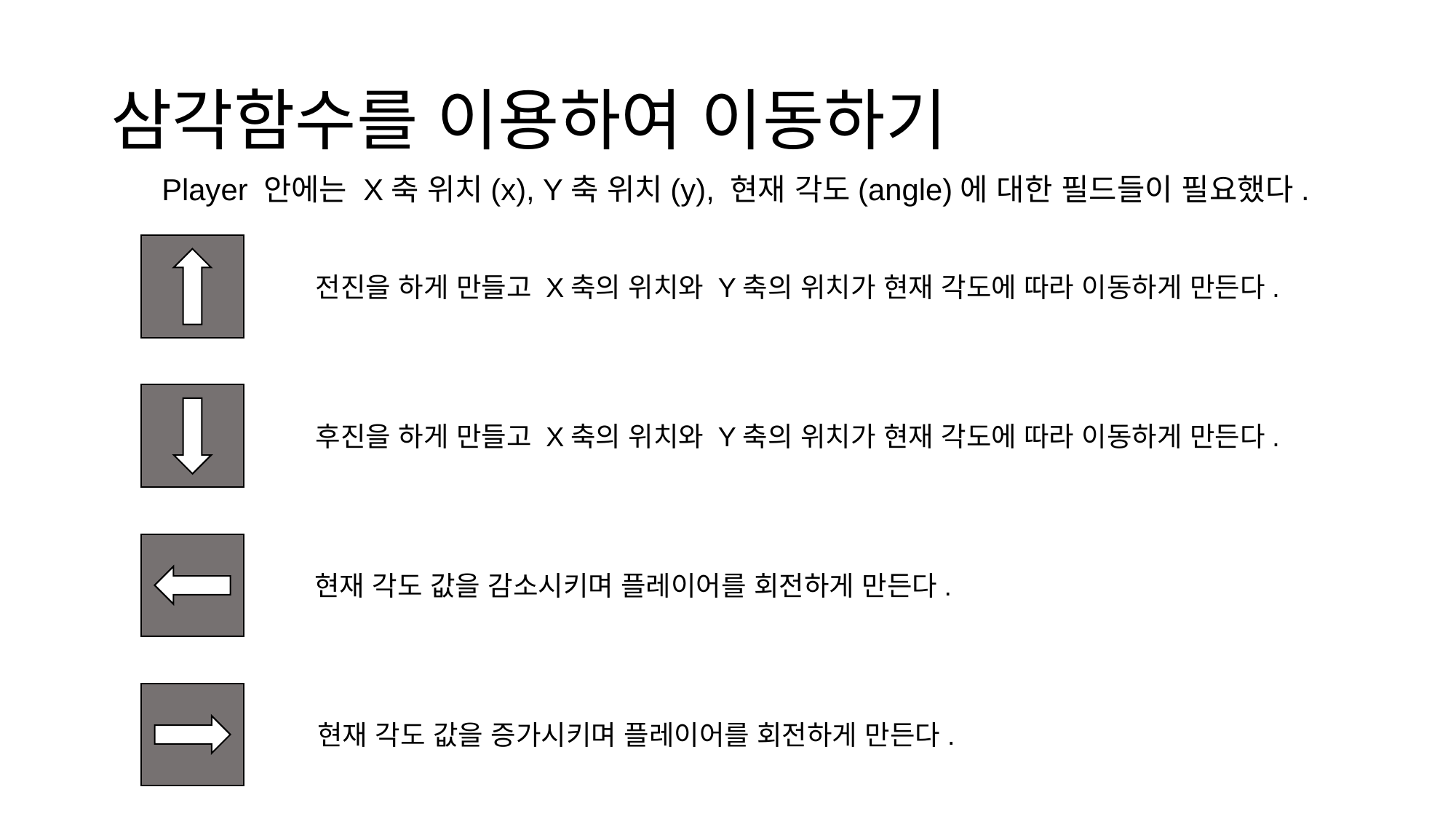

# 삼각함수를 이용하여 이동하기
Player 안에는 X축 위치(x), Y축 위치(y), 현재 각도(angle)에 대한 필드들이 필요했다.

전진을 하게 만들고 X축의 위치와 Y축의 위치가 현재 각도에 따라 이동하게 만든다.

후진을 하게 만들고 X축의 위치와 Y축의 위치가 현재 각도에 따라 이동하게 만든다.

현재 각도 값을 감소시키며 플레이어를 회전하게 만든다.

현재 각도 값을 증가시키며 플레이어를 회전하게 만든다.